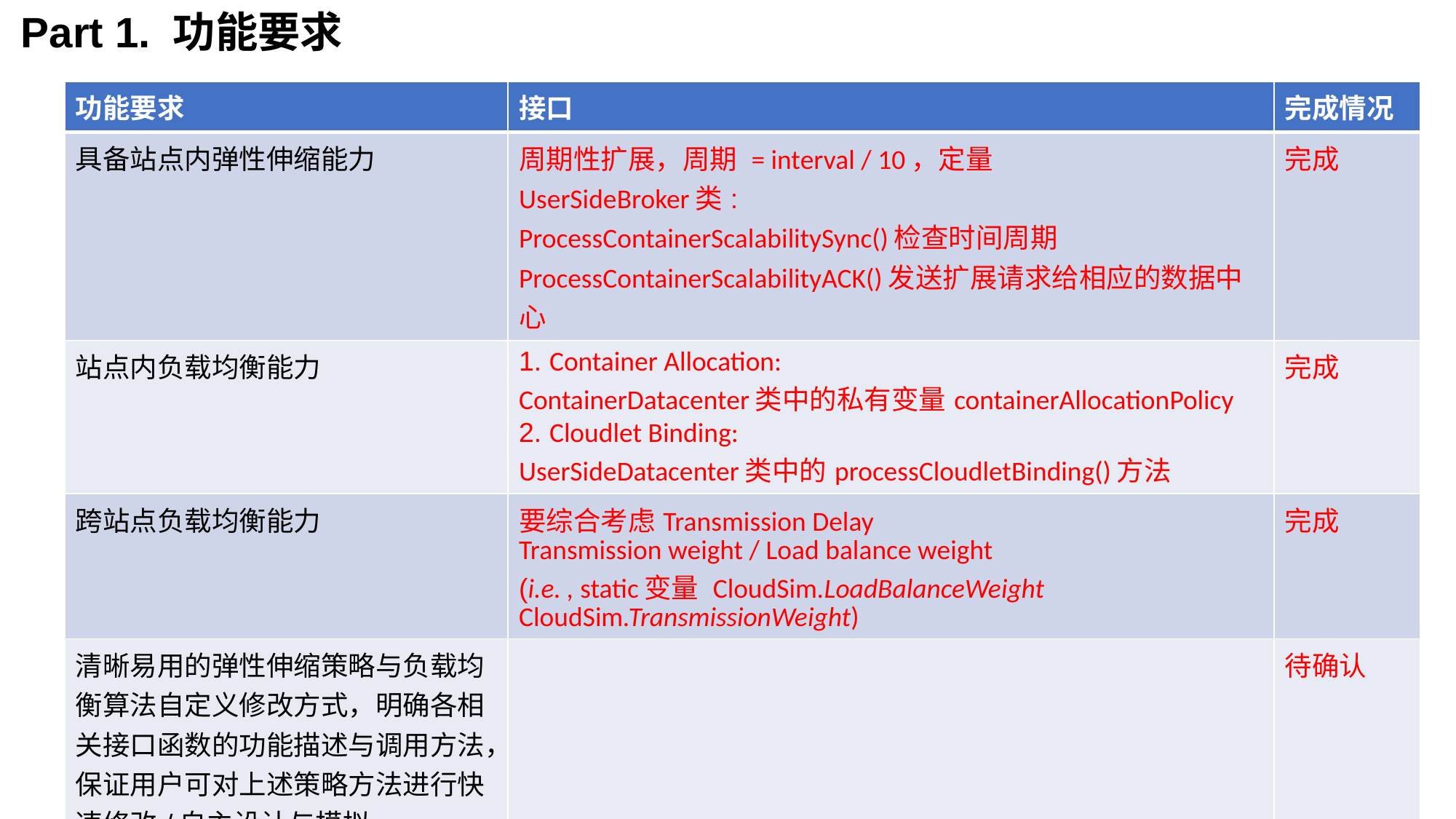

Part 1. 功能要求
| 功能要求 | 接口 | 完成情况 |
| --- | --- | --- |
| 具备站点内弹性伸缩能力 | 周期性扩展，周期 = interval / 10，定量 UserSideBroker类: ProcessContainerScalabilitySync()检查时间周期 ProcessContainerScalabilityACK()发送扩展请求给相应的数据中心 | 完成 |
| 站点内负载均衡能力 | 1. Container Allocation: ContainerDatacenter类中的私有变量containerAllocationPolicy 2. Cloudlet Binding: UserSideDatacenter类中的processCloudletBinding()方法 | 完成 |
| 跨站点负载均衡能力 | 要综合考虑Transmission Delay Transmission weight / Load balance weight (i.e. , static变量 CloudSim.LoadBalanceWeight CloudSim.TransmissionWeight) | 完成 |
| 清晰易用的弹性伸缩策略与负载均衡算法自定义修改方式，明确各相关接口函数的功能描述与调用方法，保证用户可对上述策略方法进行快速修改/自主设计与模拟 |  | 待确认 |